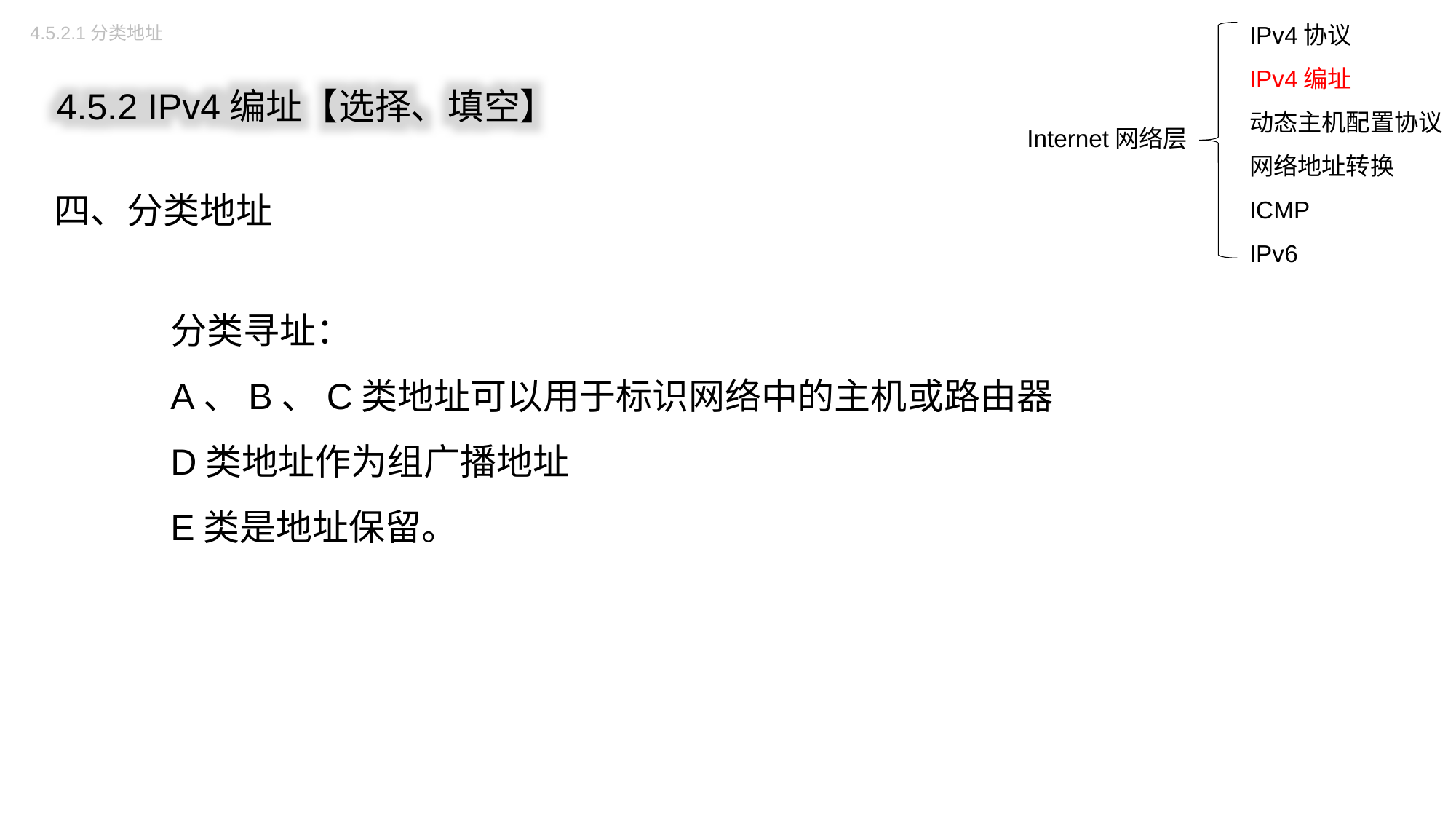

IPv4协议
IPv4编址
动态主机配置协议
网络地址转换
ICMP
IPv6
4.5.2.1分类地址

4.5.2 IPv4编址【选择、填空】
Internet网络层
四、分类地址
分类寻址：
A、B、C类地址可以用于标识网络中的主机或路由器
D类地址作为组广播地址
E类是地址保留。